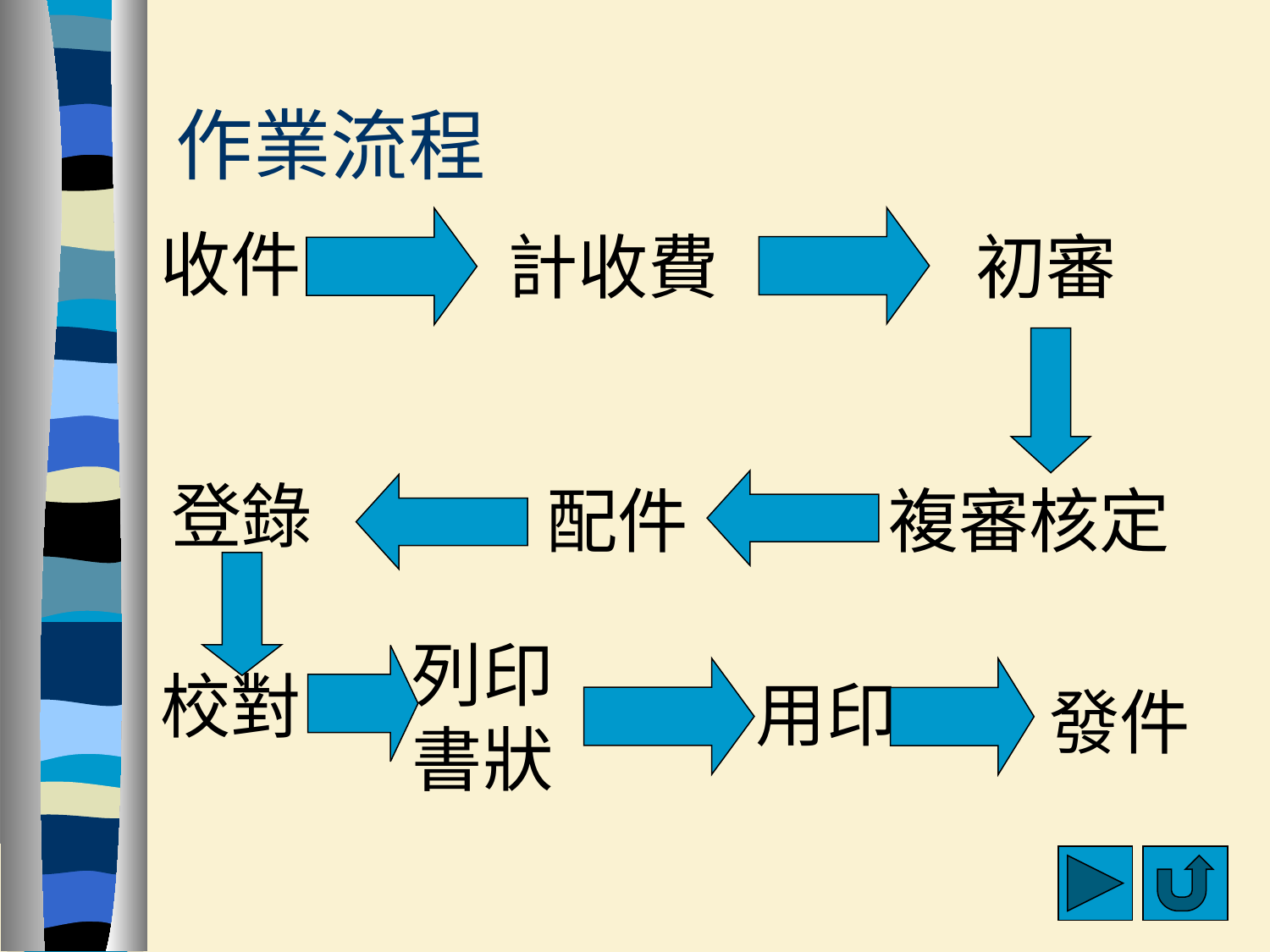

# 作業流程

收件
計收費
初審

登錄
配件

複審核定

列印書狀

校對

用印
發件